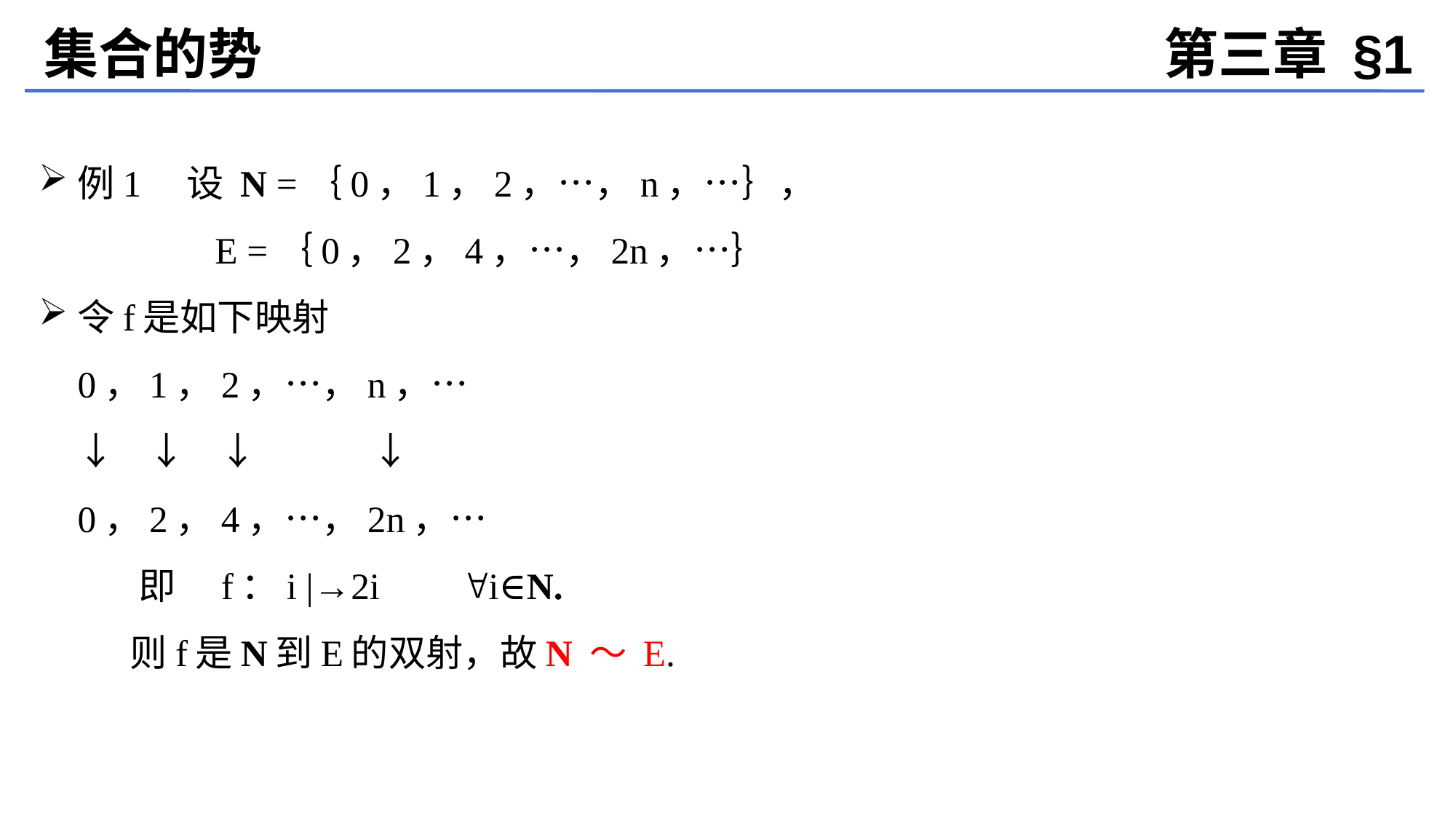

集合的势
第三章 §1
例1　设 N =｛0，1，2，…，n，…｝，
                   E =｛0，2，4，…，2n，…｝
令f是如下映射
		0，1，2，…，n，…
		↓    ↓    ↓　  　  ↓
		0，2，4，…，2n，…
           即　f：i |→2i 	∀i∈N.
          则f是N到E的双射，故N ～ E.